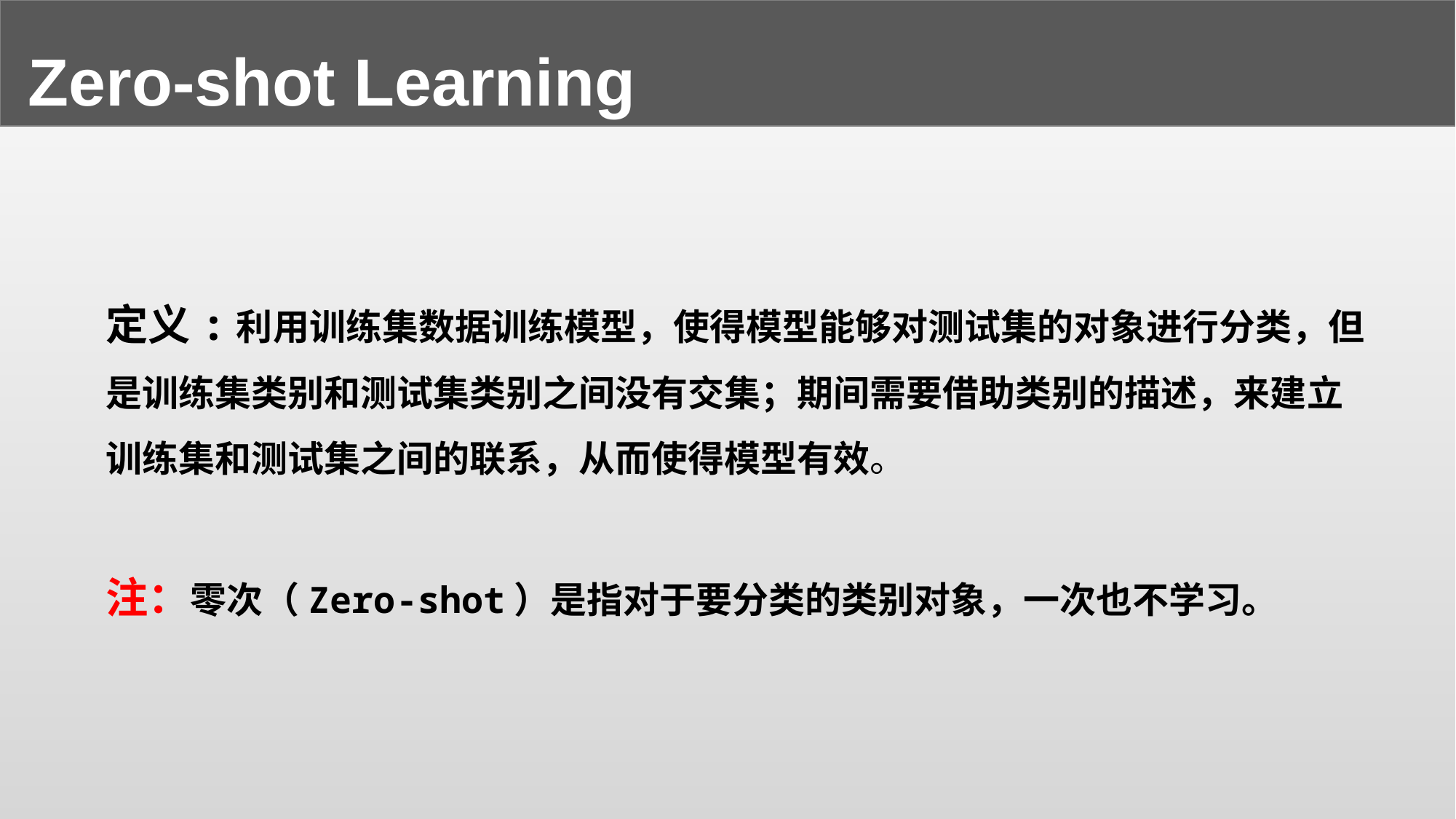

Zero-shot Learning

定义:利用训练集数据训练模型，使得模型能够对测试集的对象进行分类，但是训练集类别和测试集类别之间没有交集；期间需要借助类别的描述，来建立训练集和测试集之间的联系，从而使得模型有效。

注：零次（Zero-shot）是指对于要分类的类别对象，一次也不学习。